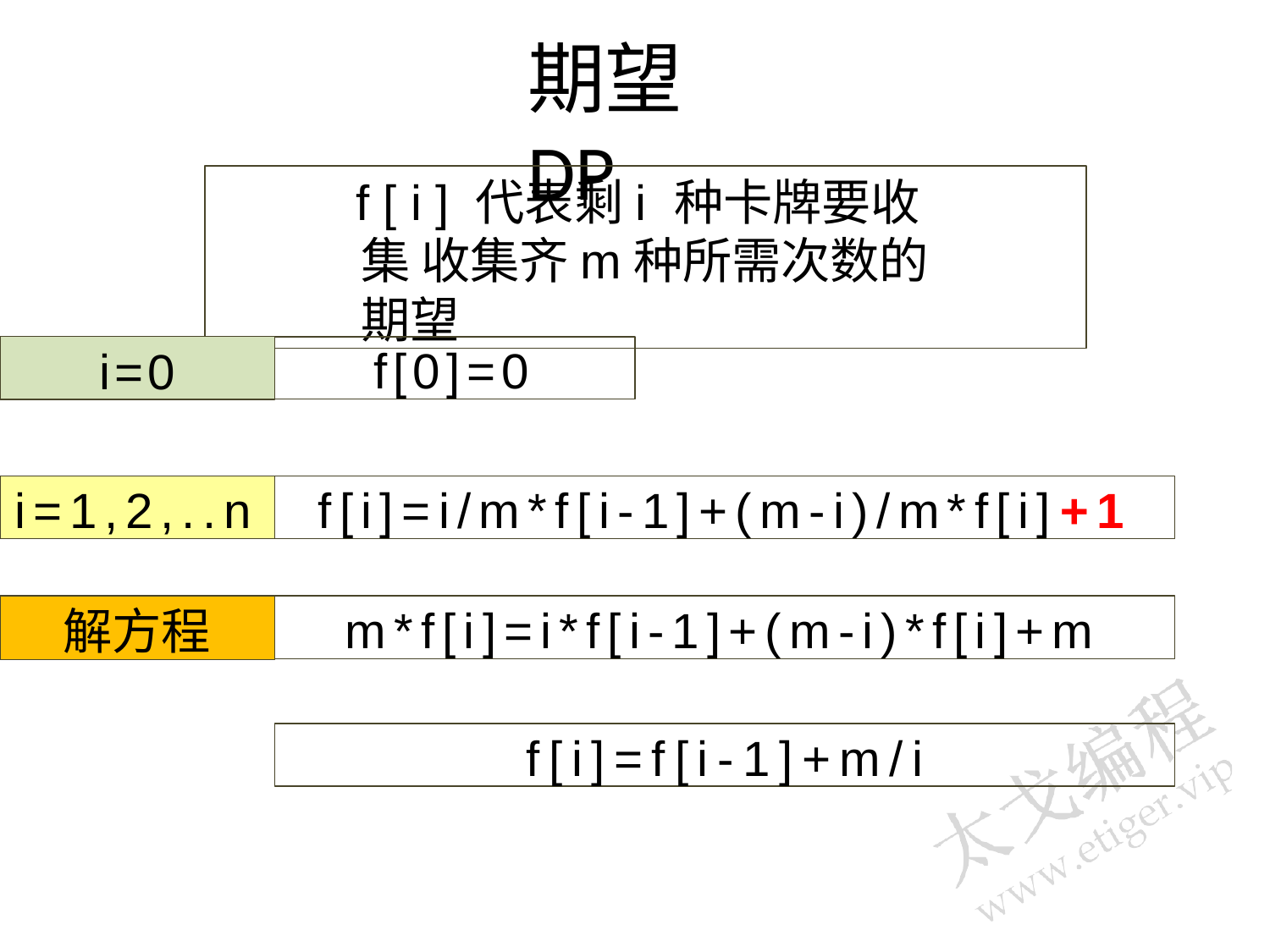

# 期望DP
f[i]代表剩i种卡牌要收集 收集齐m种所需次数的期望
i=0
f[0]=0
i=1,2,..n
f[i]=i/m*f[i-1]+(m-i)/m*f[i]+1
解方程
m*f[i]=i*f[i-1]+(m-i)*f[i]+m

f[i]=f[i-1]+m/i